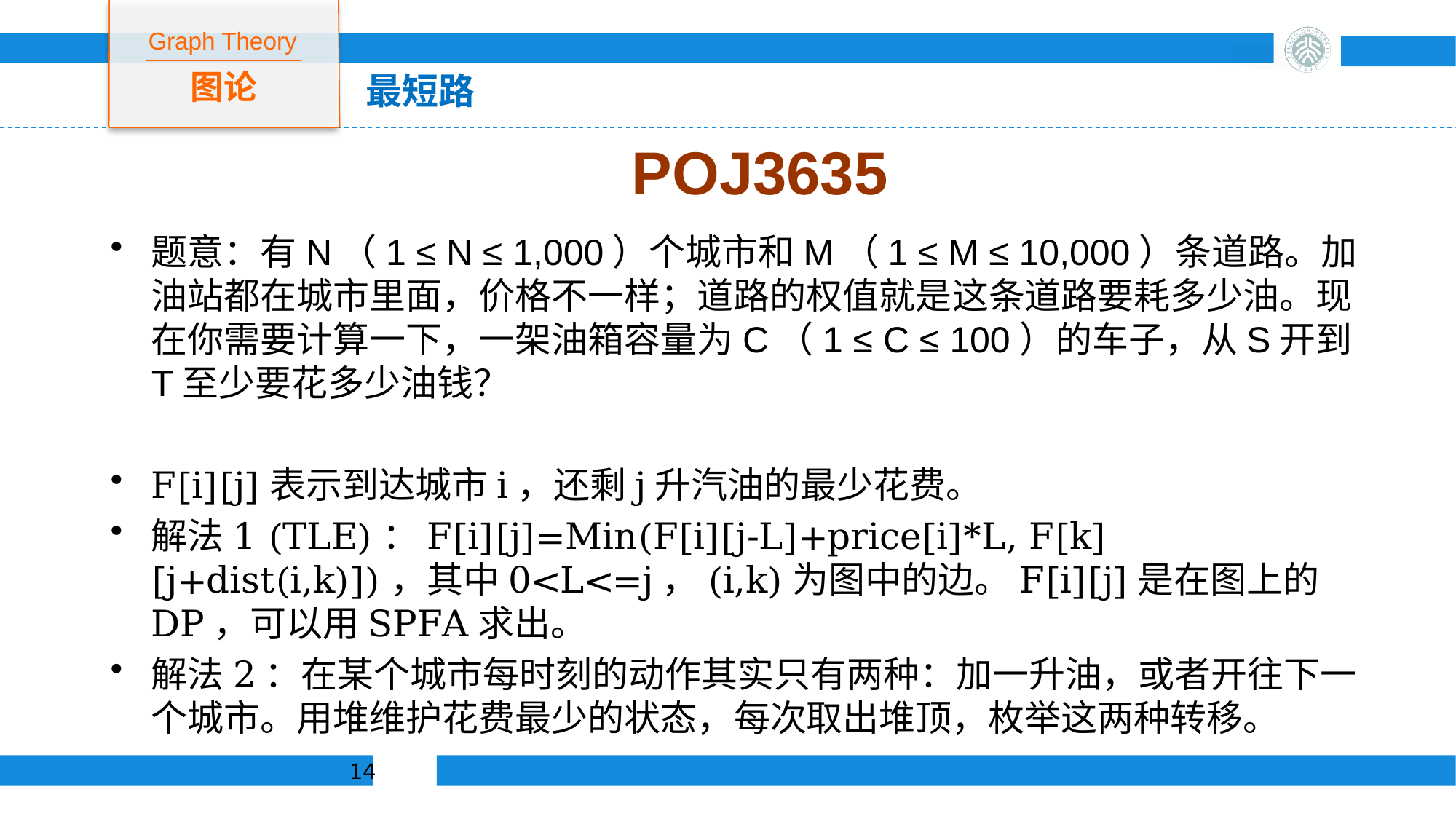

Graph Theory
图论
最短路
# POJ3635
题意：有N（1 ≤ N ≤ 1,000）个城市和M（1 ≤ M ≤ 10,000）条道路。加油站都在城市里面，价格不一样；道路的权值就是这条道路要耗多少油。现在你需要计算一下，一架油箱容量为C（1 ≤ C ≤ 100）的车子，从S开到T至少要花多少油钱？

F[i][j]表示到达城市i，还剩j升汽油的最少花费。
解法1 (TLE)：F[i][j]=Min(F[i][j-L]+price[i]*L, F[k][j+dist(i,k)])，其中0<L<=j，(i,k)为图中的边。F[i][j]是在图上的DP，可以用SPFA求出。
解法2：在某个城市每时刻的动作其实只有两种：加一升油，或者开往下一个城市。用堆维护花费最少的状态，每次取出堆顶，枚举这两种转移。